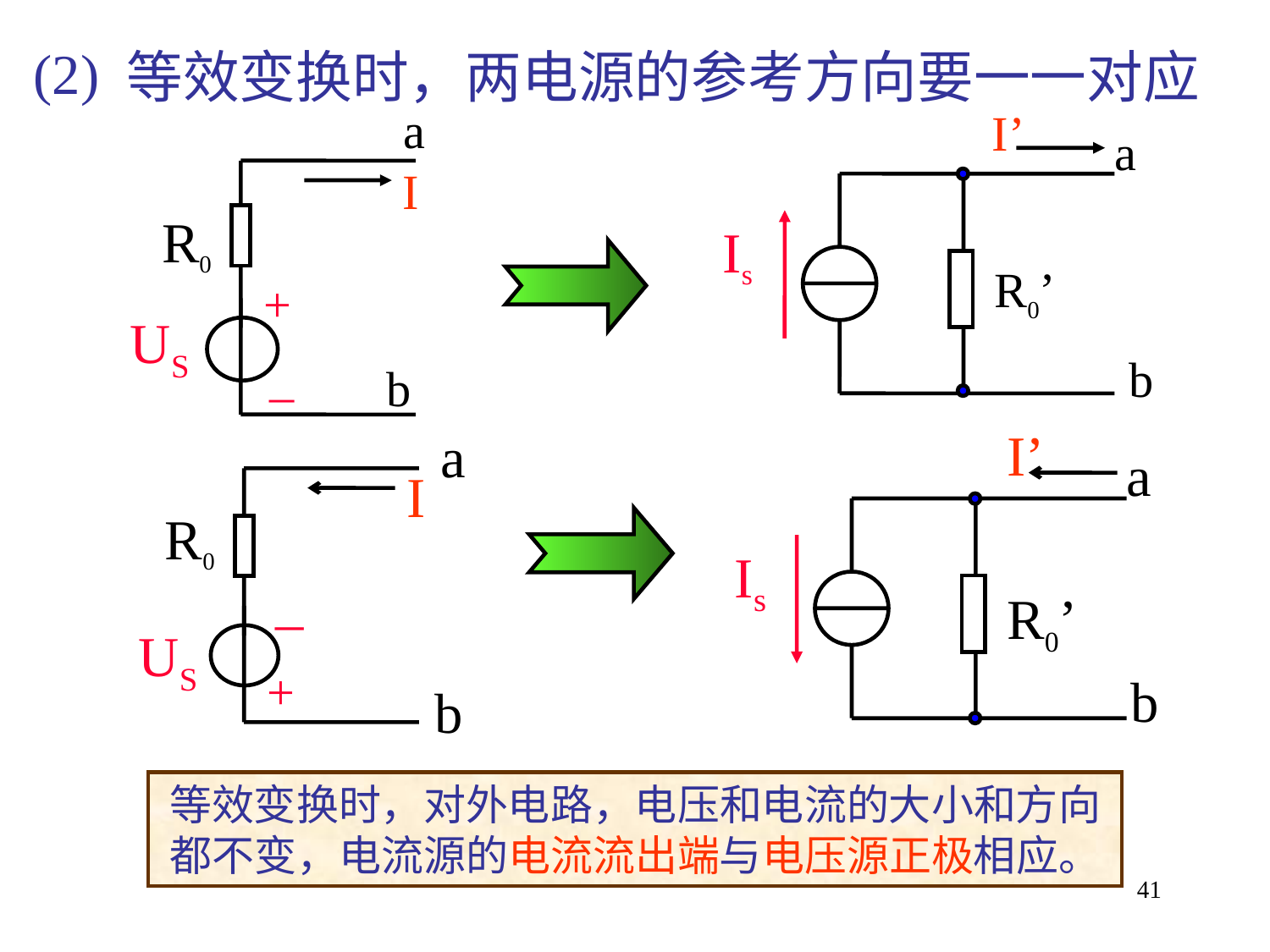

(2)
等效变换时，两电源的参考方向要一一对应
a
I’
a

I

R0

Is

R0’
+

US

_
b
b

I’
I

R0

Is

_

R0’

US

+
b
b

a
a
等效变换时，对外电路，电压和电流的大小和方向都不变，电流源的电流流出端与电压源正极相应。
41